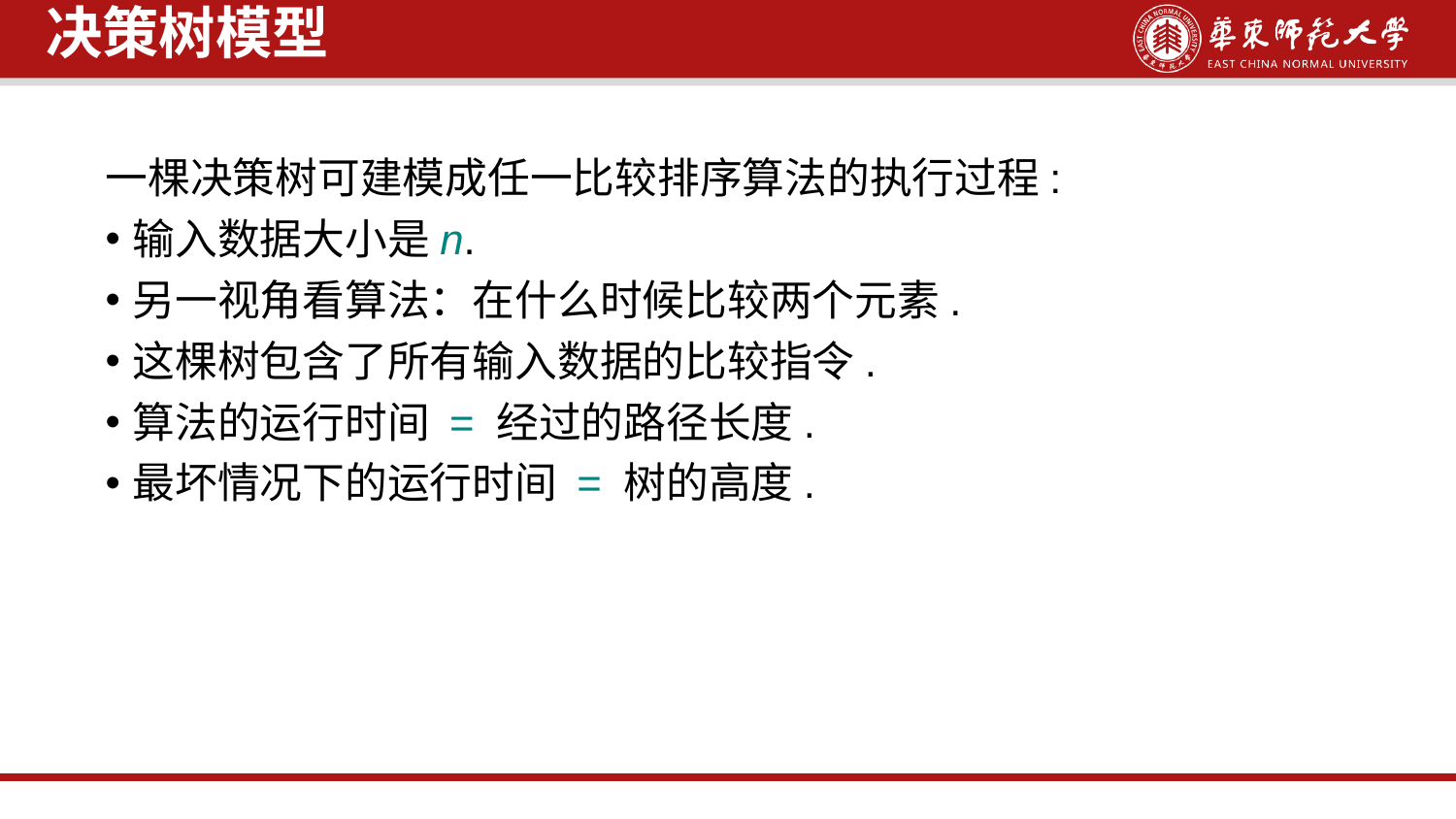

决策树模型
一棵决策树可建模成任一比较排序算法的执行过程:
输入数据大小是n.
另一视角看算法：在什么时候比较两个元素.
这棵树包含了所有输入数据的比较指令.
算法的运行时间 = 经过的路径长度.
最坏情况下的运行时间 = 树的高度.